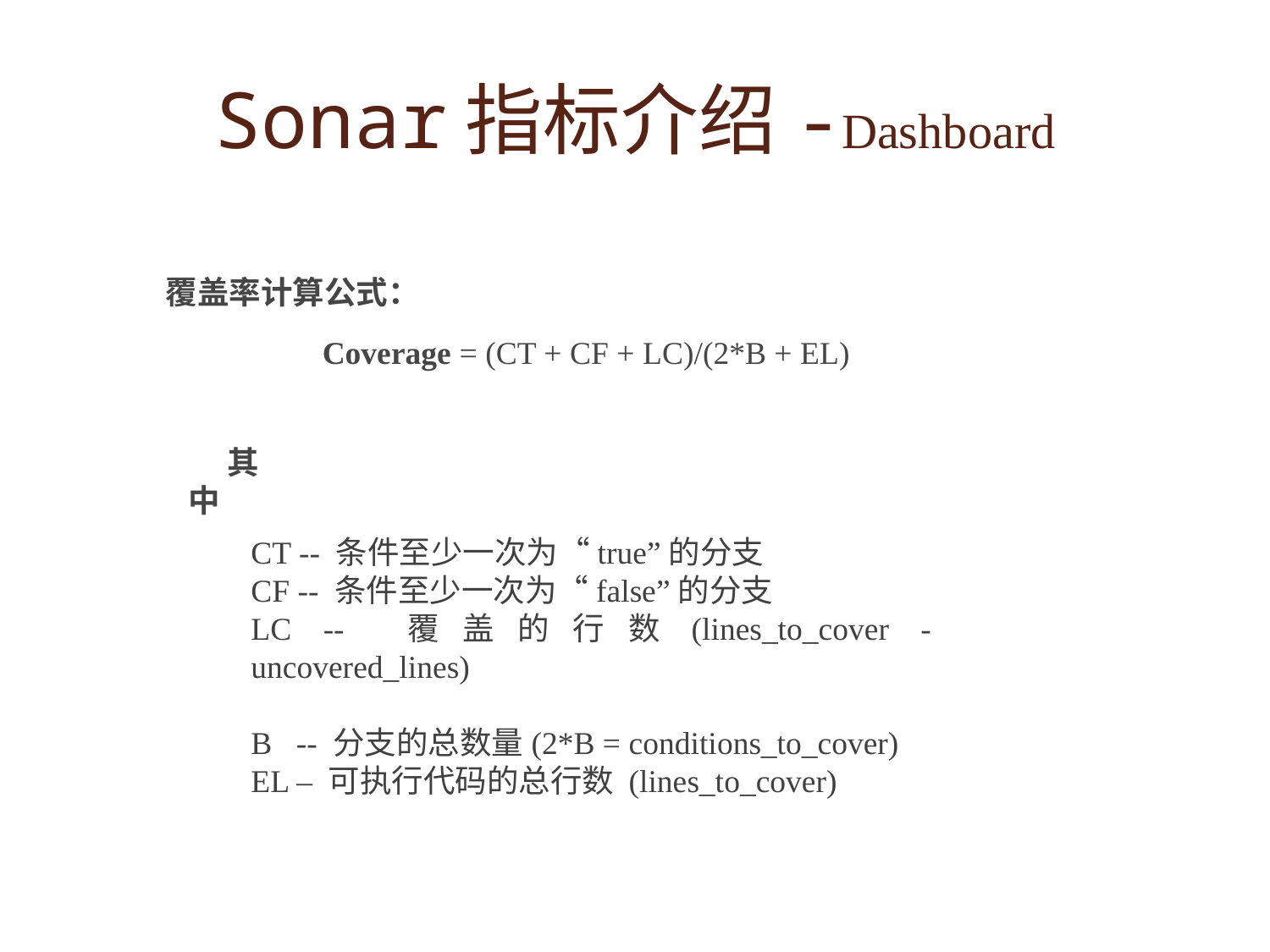

# Sonar指标介绍-Dashboard
覆盖率计算公式：
Coverage = (CT + CF + LC)/(2*B + EL)
 其中
CT -- 条件至少一次为“true”的分支
CF -- 条件至少一次为“false”的分支
LC -- 覆盖的行数(lines_to_cover - uncovered_lines)

B   -- 分支的总数量(2*B = conditions_to_cover)
EL – 可执行代码的总行数 (lines_to_cover)